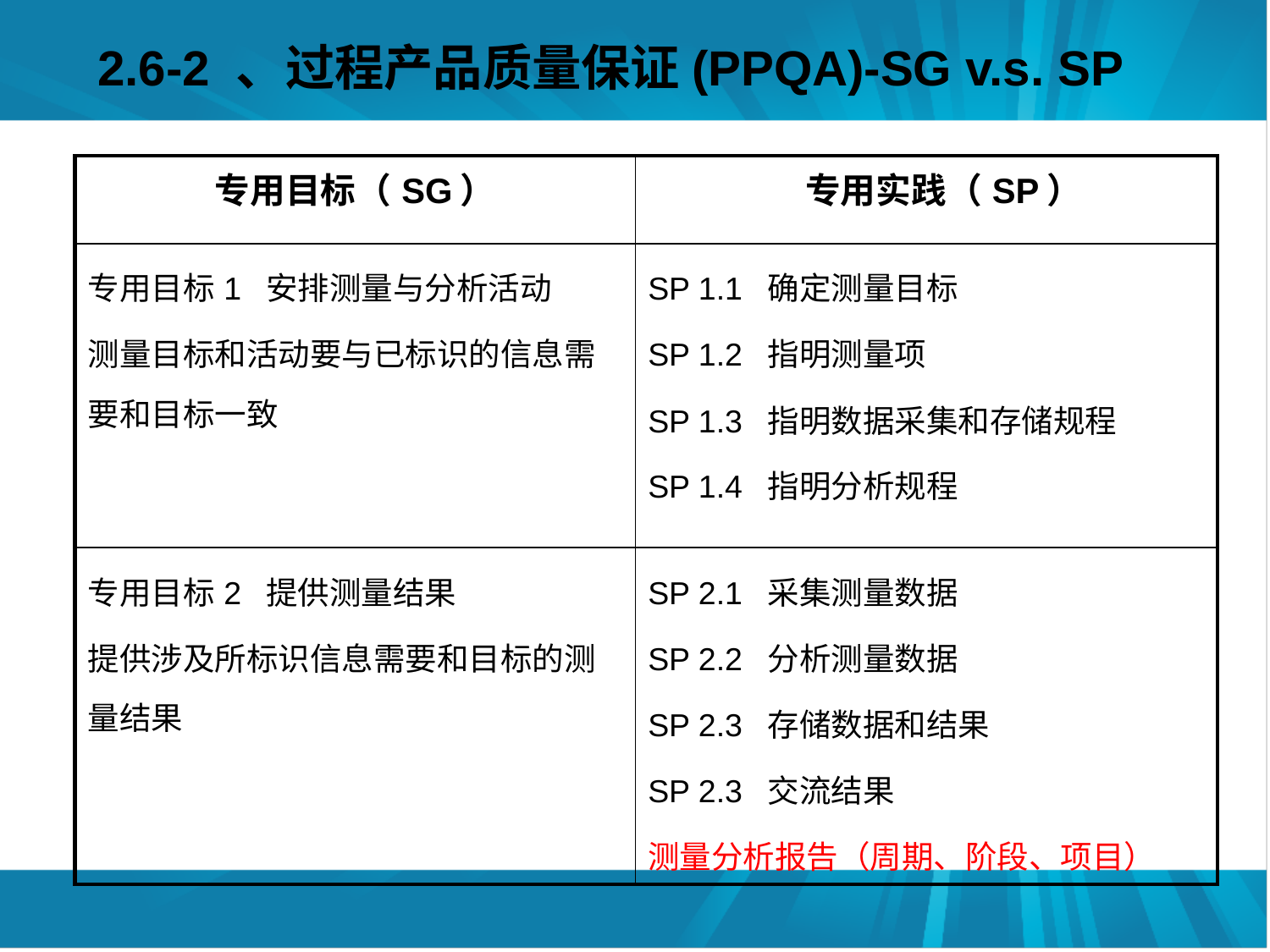

# 2.6-2 、过程产品质量保证(PPQA)-SG v.s. SP
| 专用目标（SG） | 专用实践（SP） |
| --- | --- |
| 专用目标1 安排测量与分析活动 测量目标和活动要与已标识的信息需要和目标一致 | SP 1.1 确定测量目标 SP 1.2 指明测量项 SP 1.3 指明数据采集和存储规程 SP 1.4 指明分析规程 |
| 专用目标2 提供测量结果 提供涉及所标识信息需要和目标的测量结果 | SP 2.1 采集测量数据 SP 2.2 分析测量数据 SP 2.3 存储数据和结果 SP 2.3 交流结果 测量分析报告（周期、阶段、项目） |